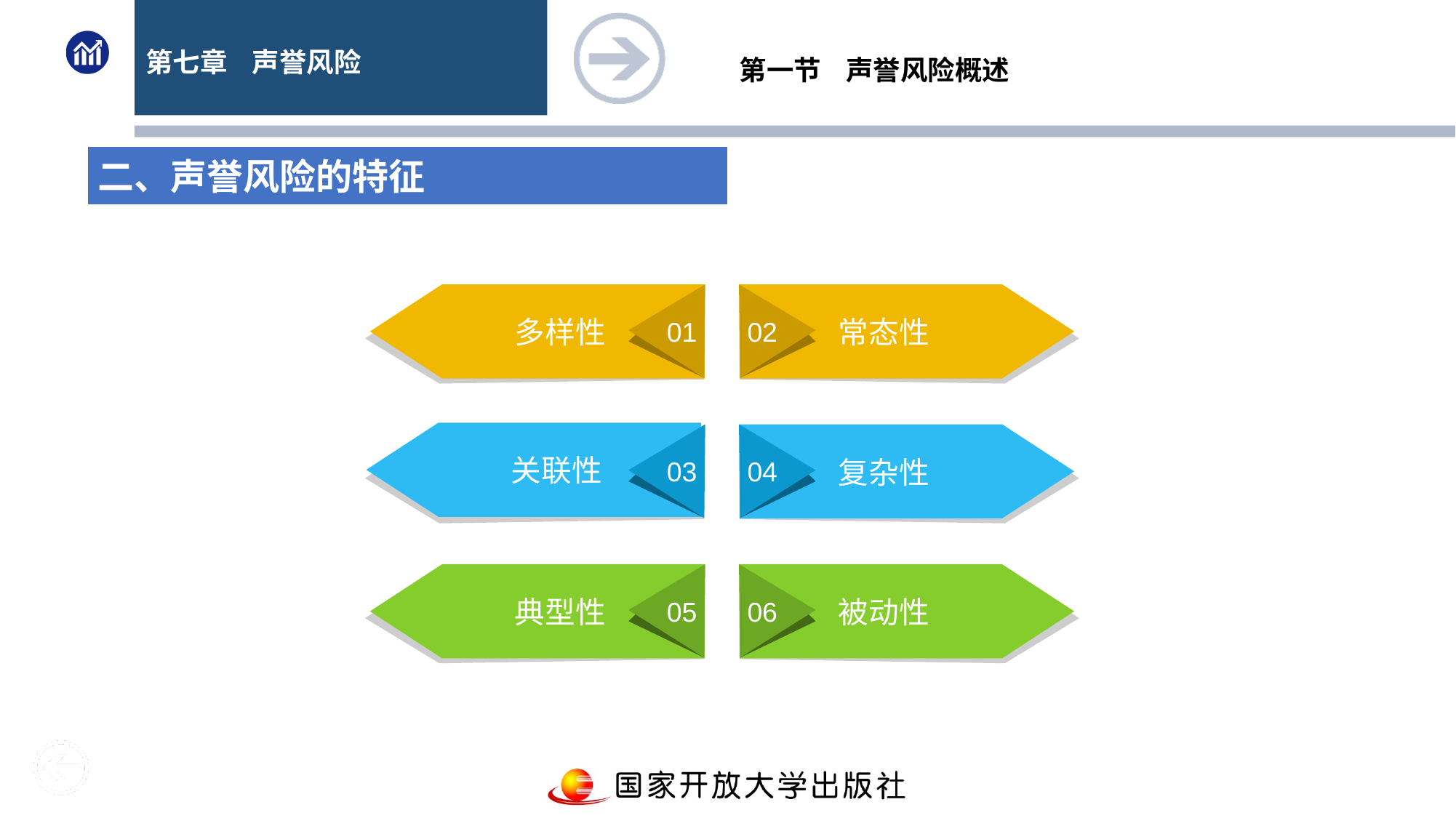

第一节    声誉风险概述
第七章    声誉风险
二、声誉风险的特征
多样性
常态性
01
02

关联性
03
04
复杂性

典型性
05
06
被动性